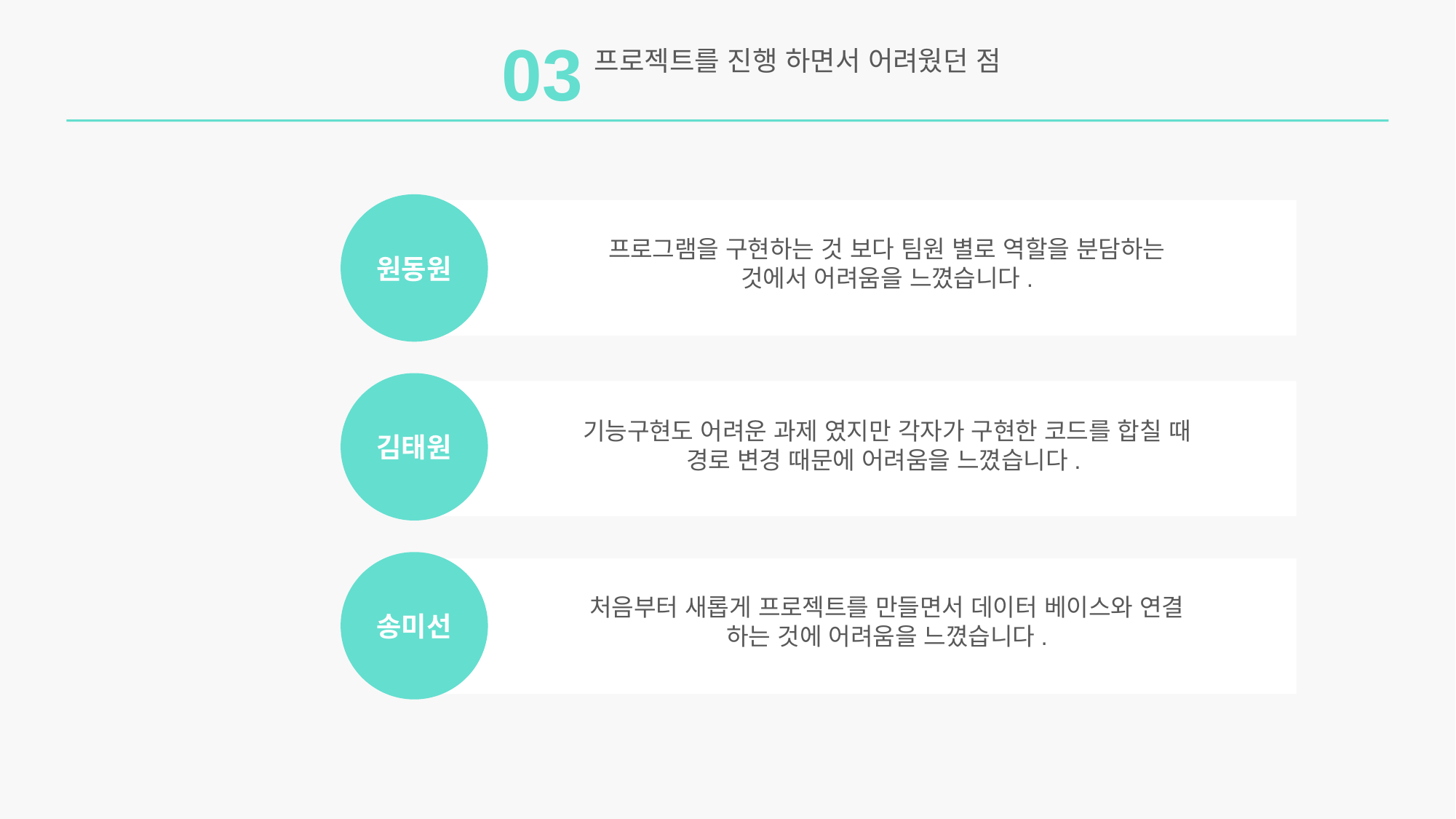

03
프로젝트를 진행 하면서 어려웠던 점

원동원

프로그램을 구현하는 것 보다 팀원 별로 역할을 분담하는 것에서 어려움을 느꼈습니다.
김태원

기능구현도 어려운 과제 였지만 각자가 구현한 코드를 합칠 때 경로 변경 때문에 어려움을 느꼈습니다.
송미선

처음부터 새롭게 프로젝트를 만들면서 데이터 베이스와 연결 하는 것에 어려움을 느꼈습니다.